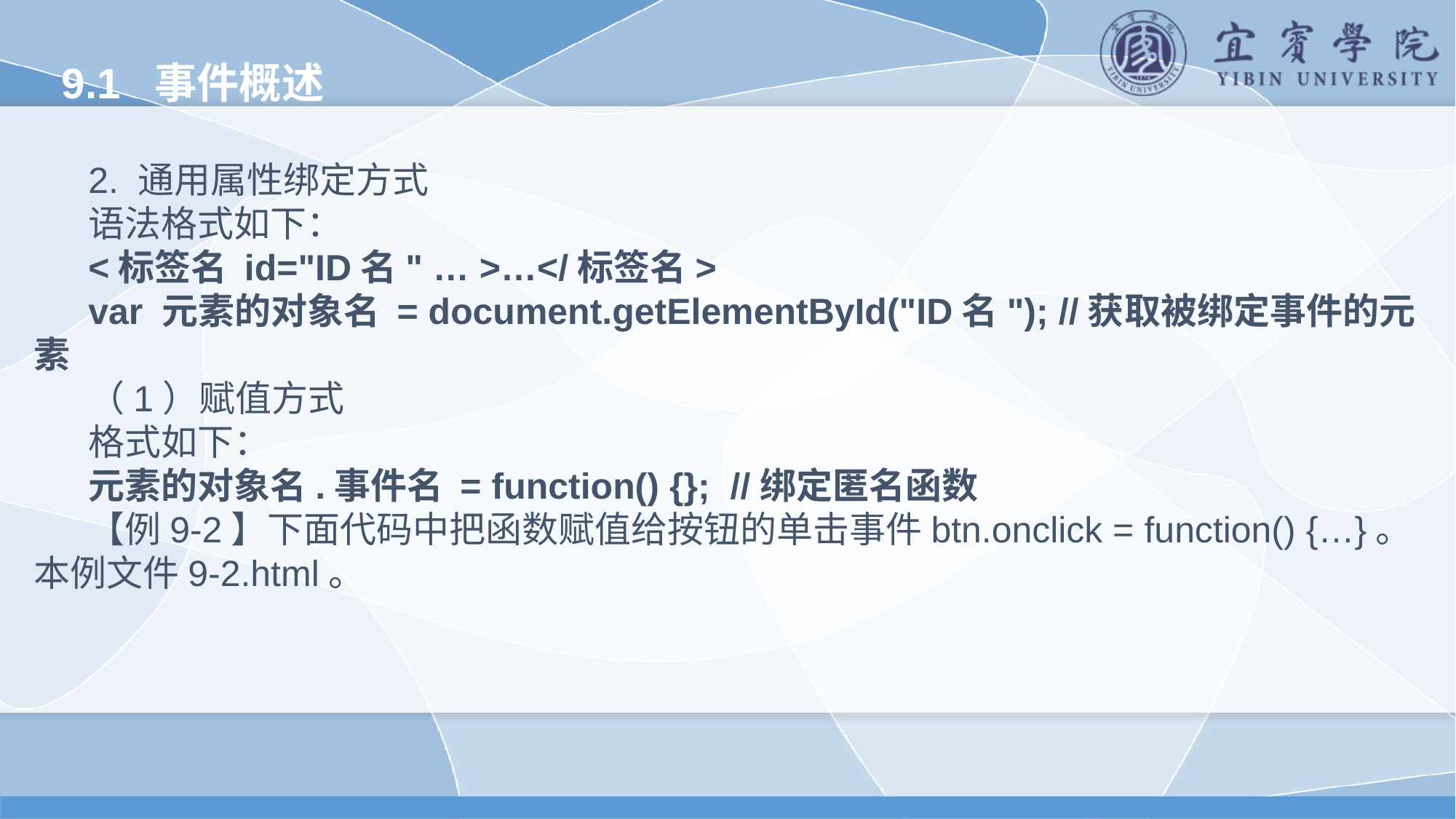

9.1  事件概述
2. 通用属性绑定方式
语法格式如下：
<标签名 id="ID名" … >…</标签名>
var 元素的对象名 = document.getElementById("ID名"); //获取被绑定事件的元素
（1）赋值方式
格式如下：
元素的对象名.事件名 = function() {};  //绑定匿名函数
【例9-2】下面代码中把函数赋值给按钮的单击事件btn.onclick = function() {…}。本例文件9-2.html。